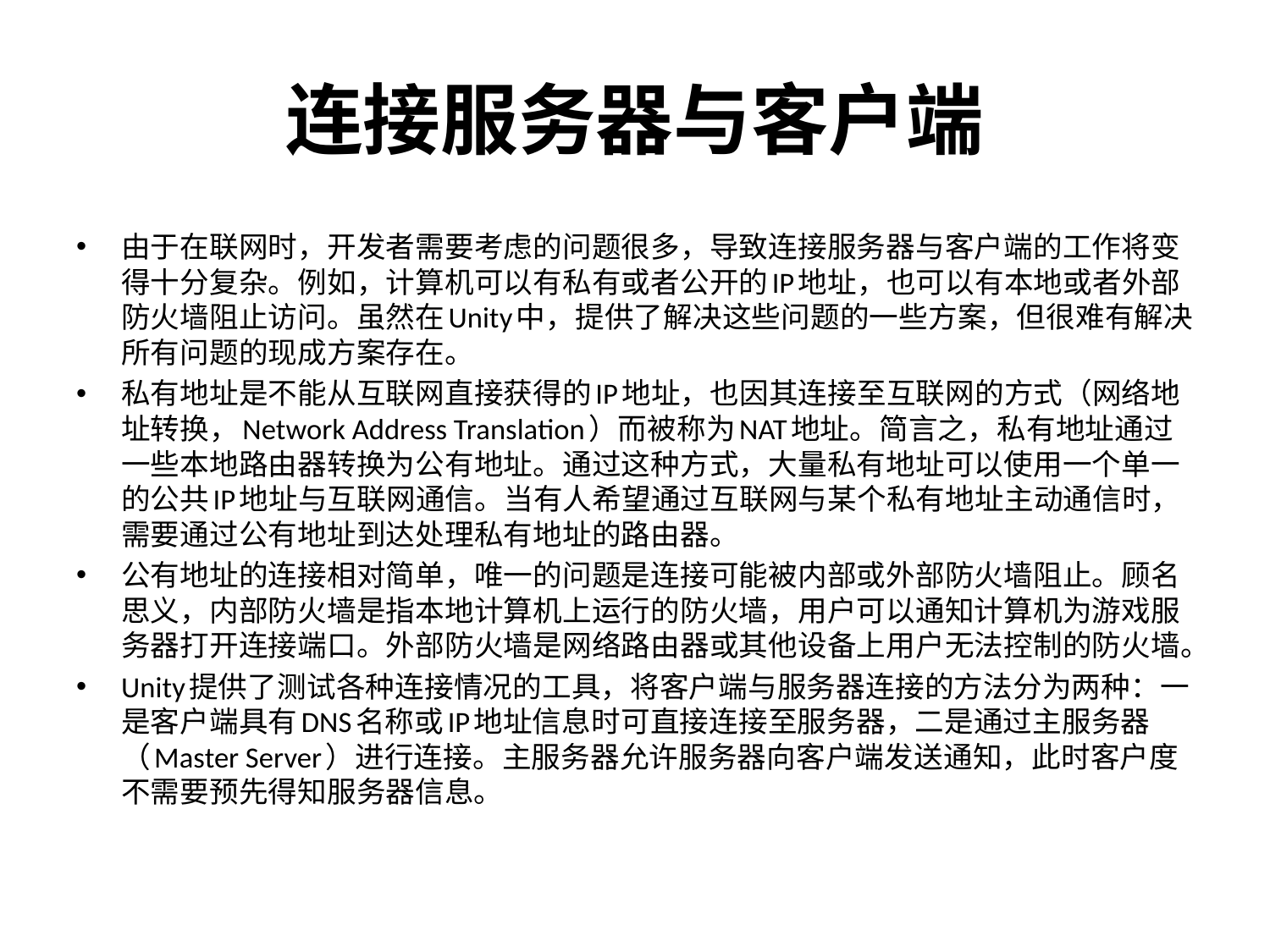

# 连接服务器与客户端
由于在联网时，开发者需要考虑的问题很多，导致连接服务器与客户端的工作将变得十分复杂。例如，计算机可以有私有或者公开的IP地址，也可以有本地或者外部防火墙阻止访问。虽然在Unity中，提供了解决这些问题的一些方案，但很难有解决所有问题的现成方案存在。
私有地址是不能从互联网直接获得的IP地址，也因其连接至互联网的方式（网络地址转换，Network Address Translation）而被称为NAT地址。简言之，私有地址通过一些本地路由器转换为公有地址。通过这种方式，大量私有地址可以使用一个单一的公共IP地址与互联网通信。当有人希望通过互联网与某个私有地址主动通信时，需要通过公有地址到达处理私有地址的路由器。
公有地址的连接相对简单，唯一的问题是连接可能被内部或外部防火墙阻止。顾名思义，内部防火墙是指本地计算机上运行的防火墙，用户可以通知计算机为游戏服务器打开连接端口。外部防火墙是网络路由器或其他设备上用户无法控制的防火墙。
Unity提供了测试各种连接情况的工具，将客户端与服务器连接的方法分为两种：一是客户端具有DNS名称或IP地址信息时可直接连接至服务器，二是通过主服务器（Master Server）进行连接。主服务器允许服务器向客户端发送通知，此时客户度不需要预先得知服务器信息。